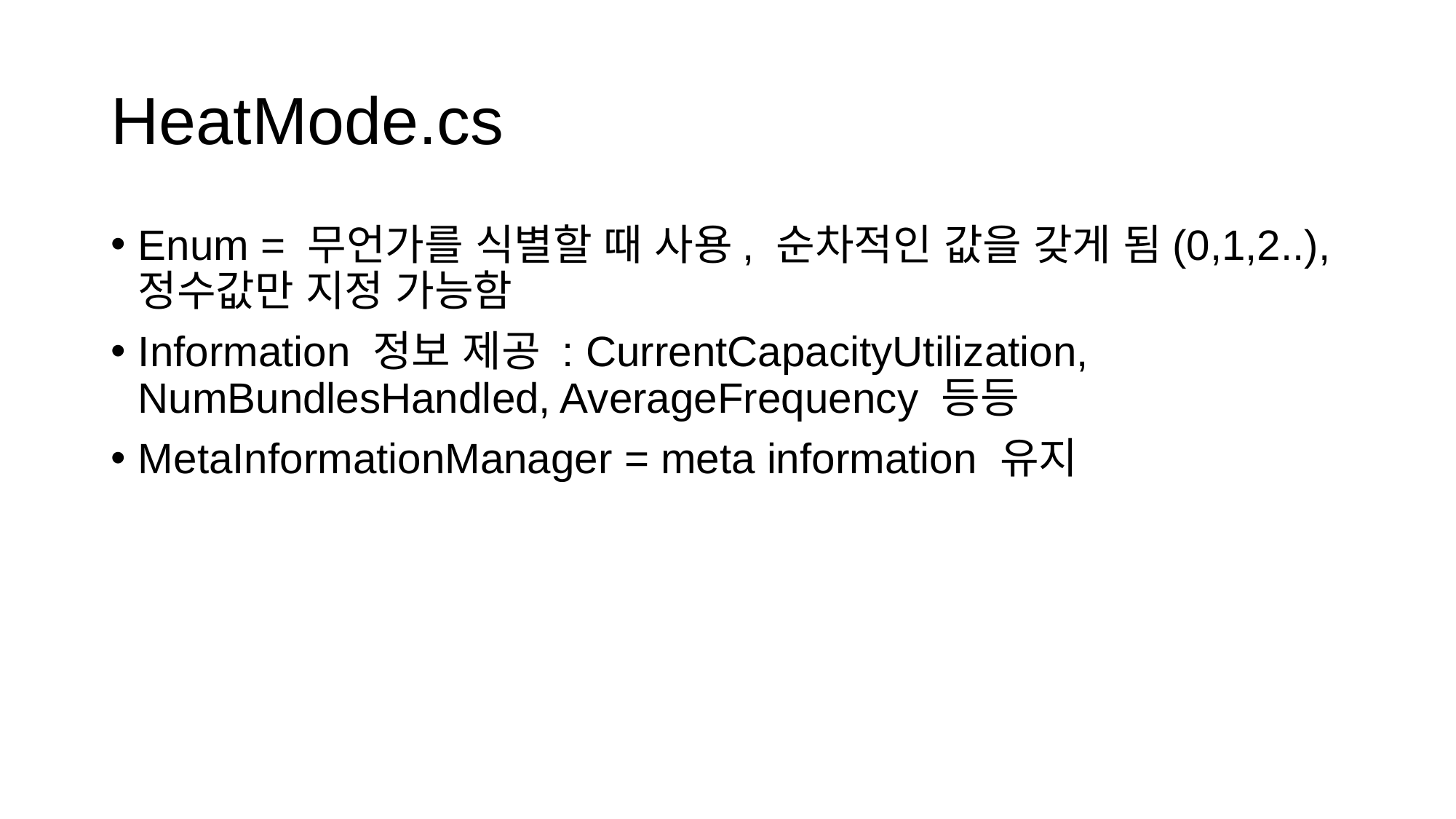

# HeatMode.cs
Enum = 무언가를 식별할 때 사용, 순차적인 값을 갖게 됨(0,1,2..), 정수값만 지정 가능함
Information 정보 제공 : CurrentCapacityUtilization, NumBundlesHandled, AverageFrequency 등등
MetaInformationManager = meta information 유지